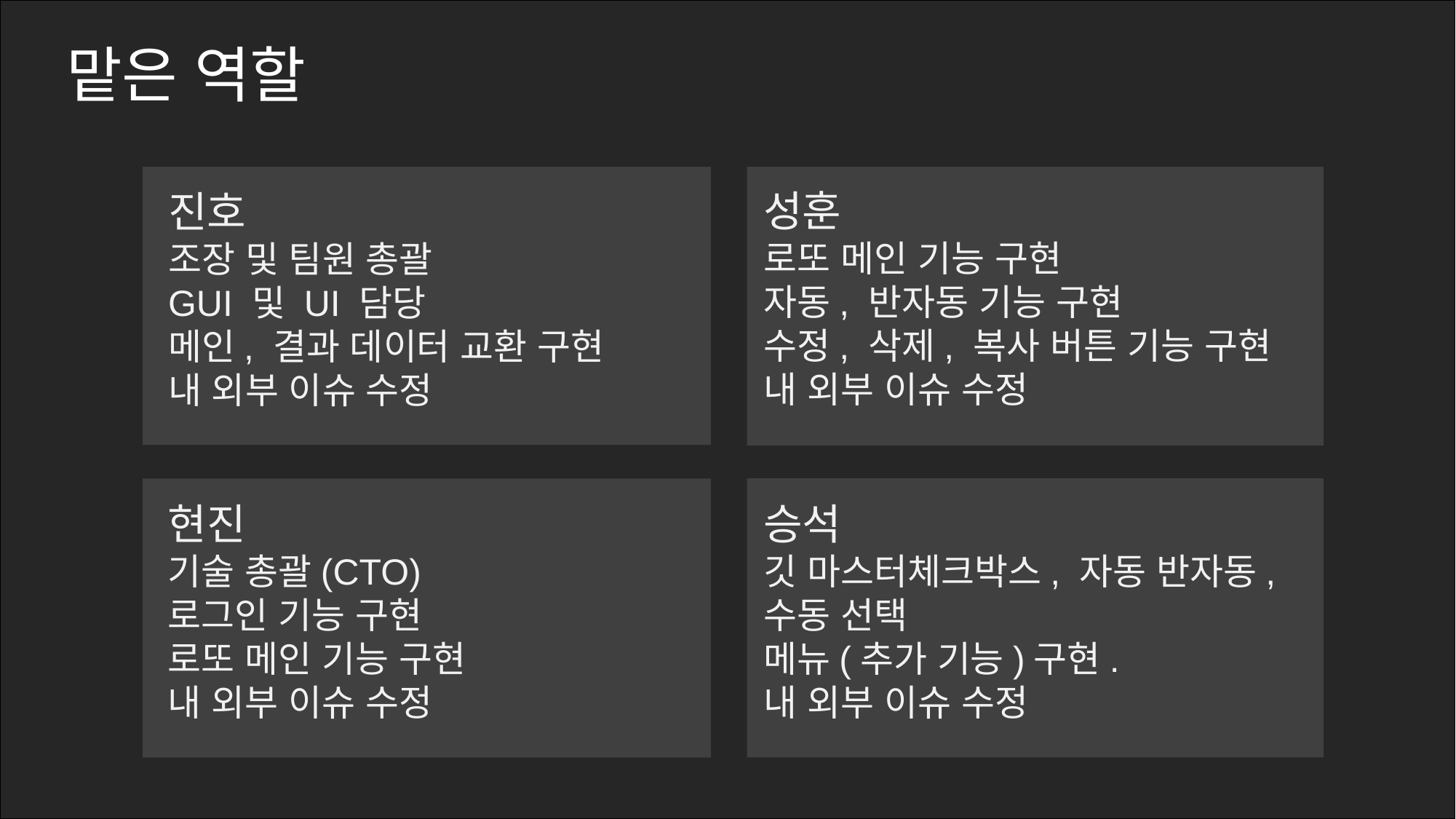

# 맡은 역할

성훈
로또 메인 기능 구현
자동, 반자동 기능 구현
수정, 삭제, 복사 버튼 기능 구현
내 외부 이슈 수정
진호
조장 및 팀원 총괄
GUI 및 UI 담당
메인, 결과 데이터 교환 구현
내 외부 이슈 수정

현진
기술 총괄(CTO)
로그인 기능 구현
로또 메인 기능 구현
내 외부 이슈 수정
승석
깃 마스터체크박스, 자동 반자동, 수동 선택
메뉴(추가 기능)구현.
내 외부 이슈 수정